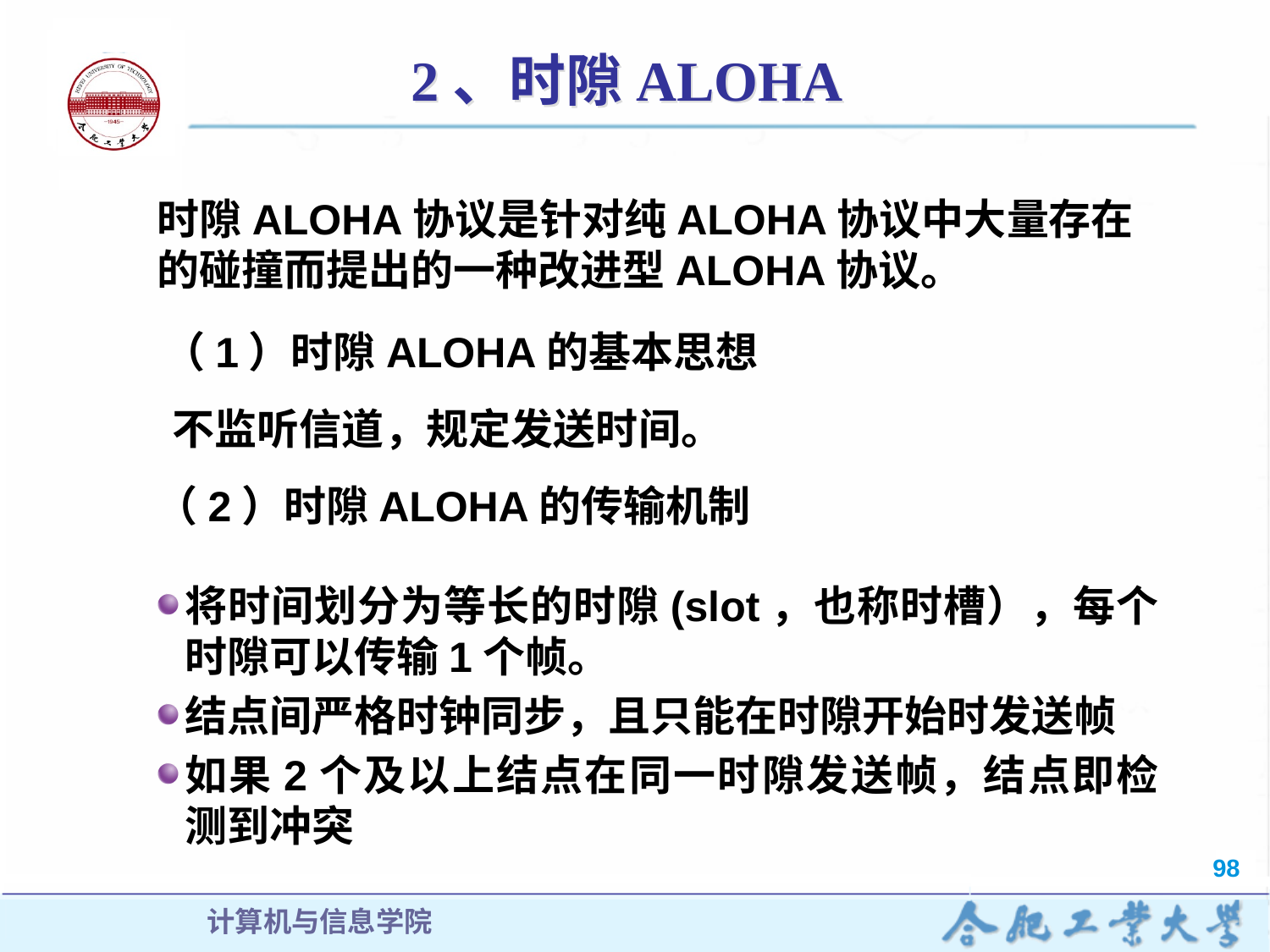

# 2、时隙ALOHA
时隙ALOHA协议是针对纯ALOHA协议中大量存在的碰撞而提出的一种改进型ALOHA协议。
（1）时隙ALOHA的基本思想
不监听信道，规定发送时间。
（2）时隙ALOHA的传输机制
将时间划分为等长的时隙(slot，也称时槽），每个时隙可以传输1个帧。
结点间严格时钟同步，且只能在时隙开始时发送帧
如果2个及以上结点在同一时隙发送帧，结点即检测到冲突